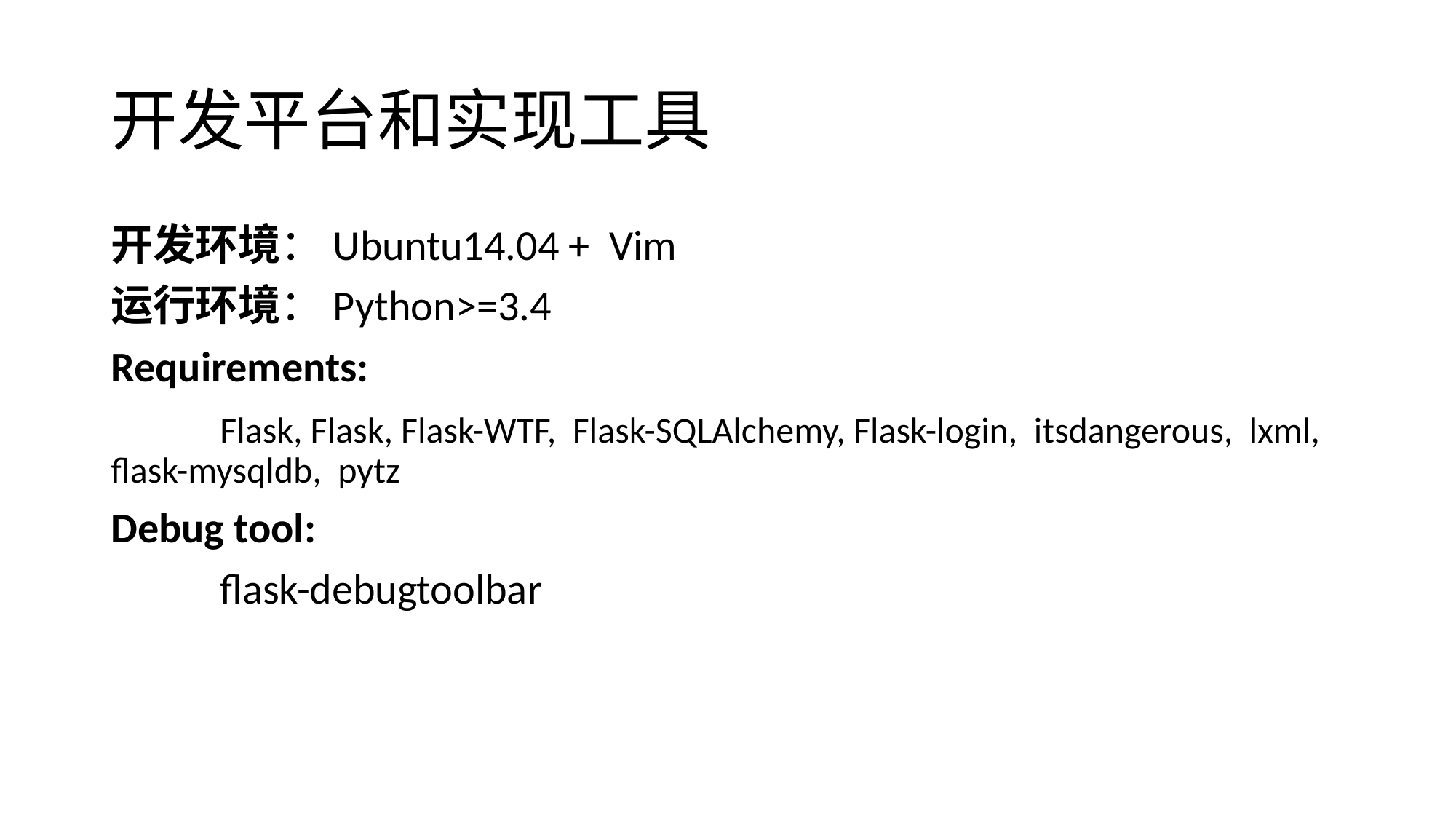

# 开发平台和实现工具
开发环境：Ubuntu14.04 +  Vim
运行环境：Python>=3.4
Requirements:
	Flask, Flask, Flask-WTF,  Flask-SQLAlchemy, Flask-login,  itsdangerous,  lxml, flask-mysqldb,  pytz
Debug tool:
	flask-debugtoolbar